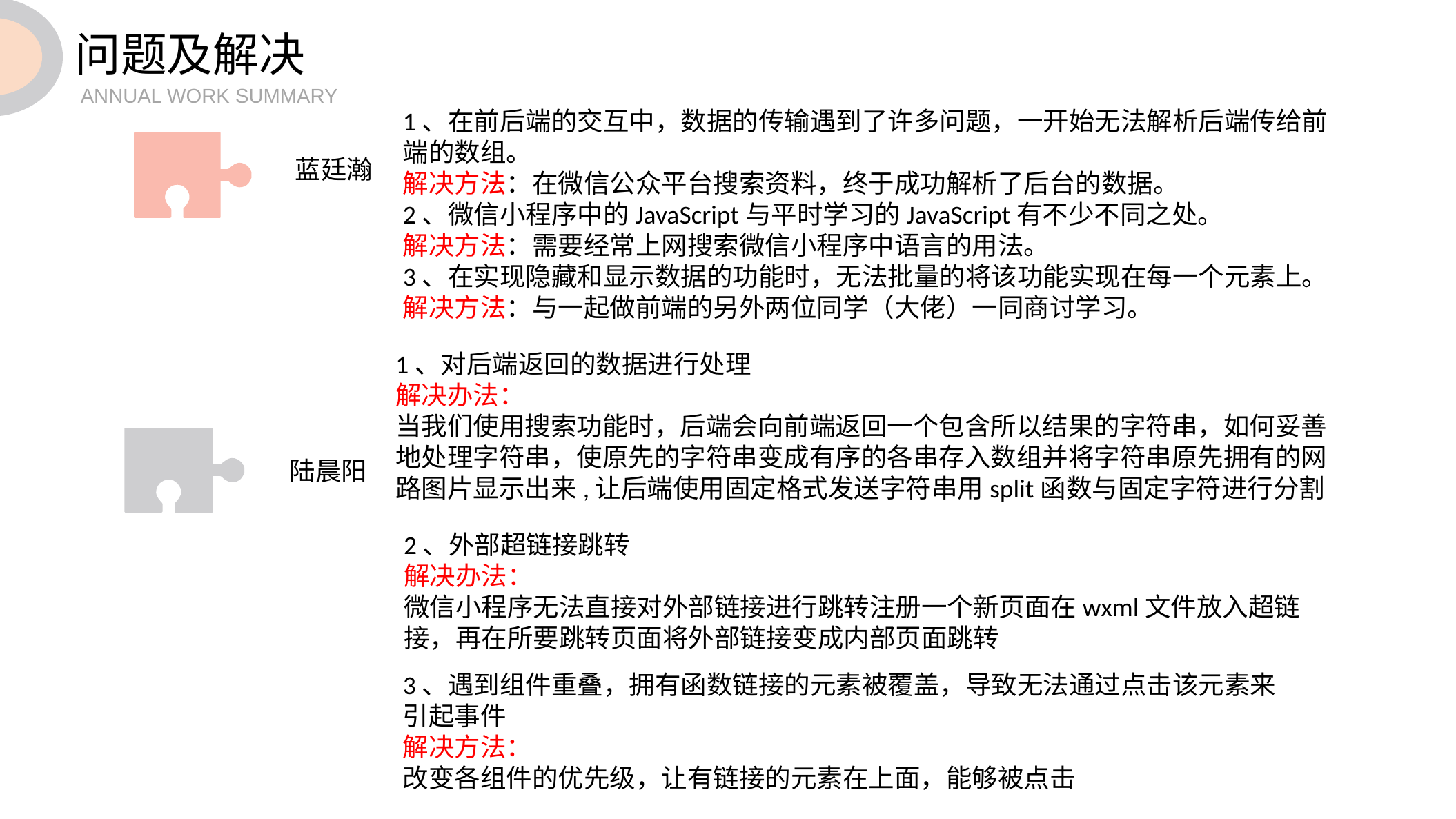

问题及解决

 ANNUAL WORK SUMMARY
1、在前后端的交互中，数据的传输遇到了许多问题，一开始无法解析后端传给前端的数组。
解决方法：在微信公众平台搜索资料，终于成功解析了后台的数据。
2、微信小程序中的JavaScript与平时学习的JavaScript有不少不同之处。
解决方法：需要经常上网搜索微信小程序中语言的用法。
3、在实现隐藏和显示数据的功能时，无法批量的将该功能实现在每一个元素上。
解决方法：与一起做前端的另外两位同学（大佬）一同商讨学习。

蓝廷瀚
1、对后端返回的数据进行处理
解决办法：
当我们使用搜索功能时，后端会向前端返回一个包含所以结果的字符串，如何妥善地处理字符串，使原先的字符串变成有序的各串存入数组并将字符串原先拥有的网路图片显示出来,让后端使用固定格式发送字符串用split函数与固定字符进行分割
陆晨阳
2、外部超链接跳转
解决办法：
微信小程序无法直接对外部链接进行跳转注册一个新页面在wxml文件放入超链接，再在所要跳转页面将外部链接变成内部页面跳转
3、遇到组件重叠，拥有函数链接的元素被覆盖，导致无法通过点击该元素来引起事件
解决方法：
改变各组件的优先级，让有链接的元素在上面，能够被点击